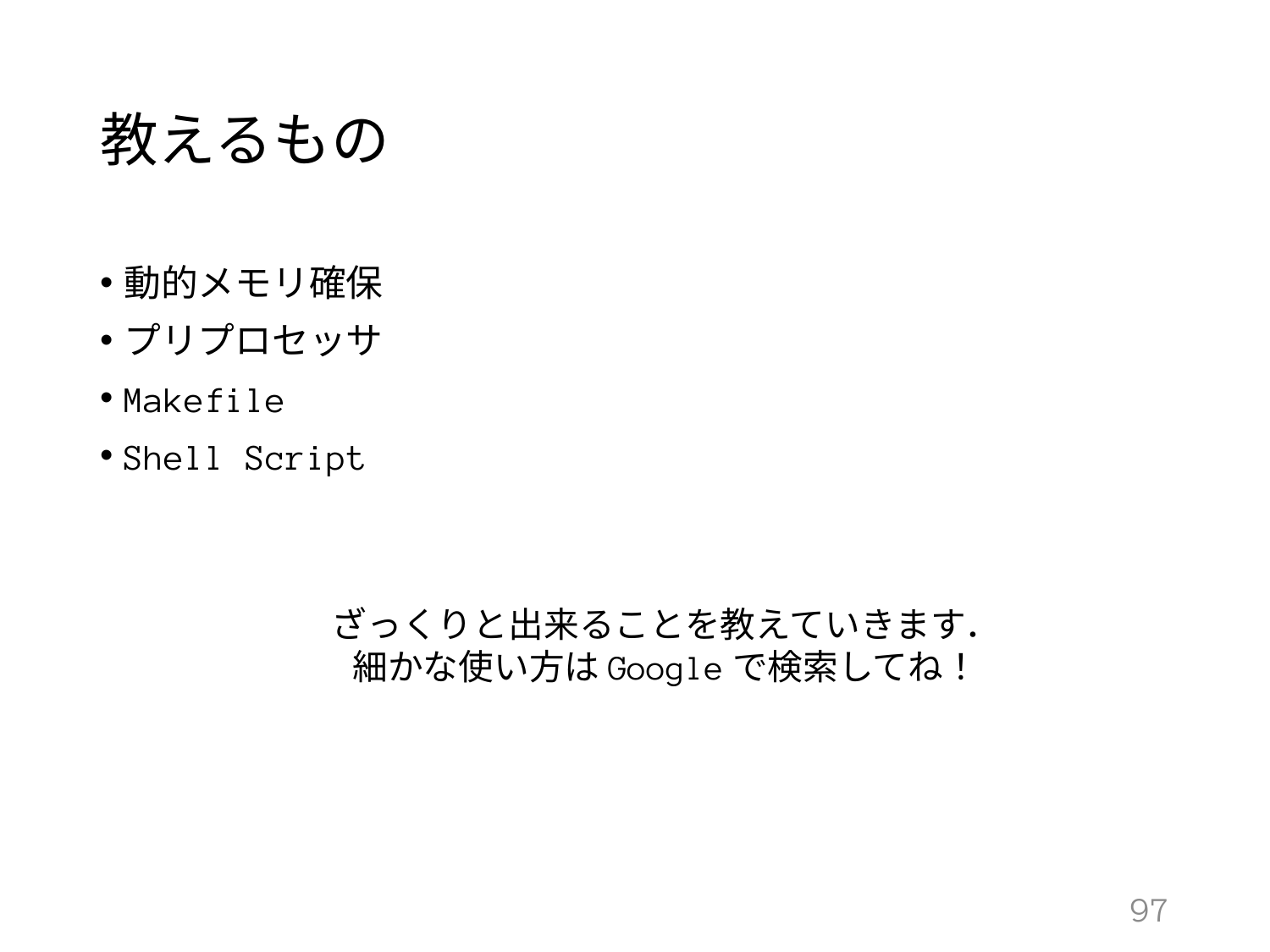

# 教えるもの
動的メモリ確保
プリプロセッサ
Makefile
Shell Script
ざっくりと出来ることを教えていきます．
細かな使い方はGoogleで検索してね！
97